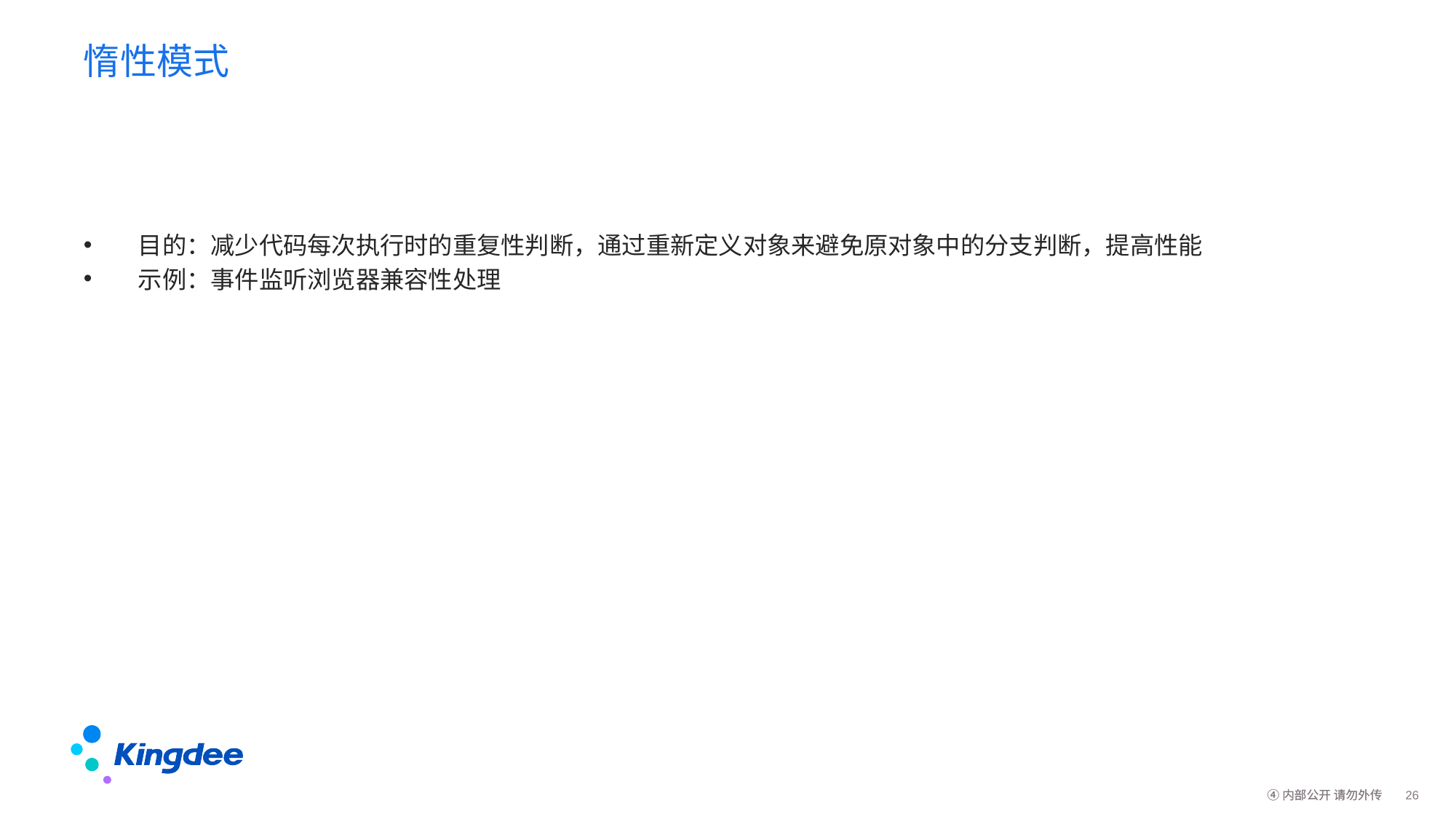

# 惰性模式
目的：减少代码每次执行时的重复性判断，通过重新定义对象来避免原对象中的分支判断，提高性能
示例：事件监听浏览器兼容性处理